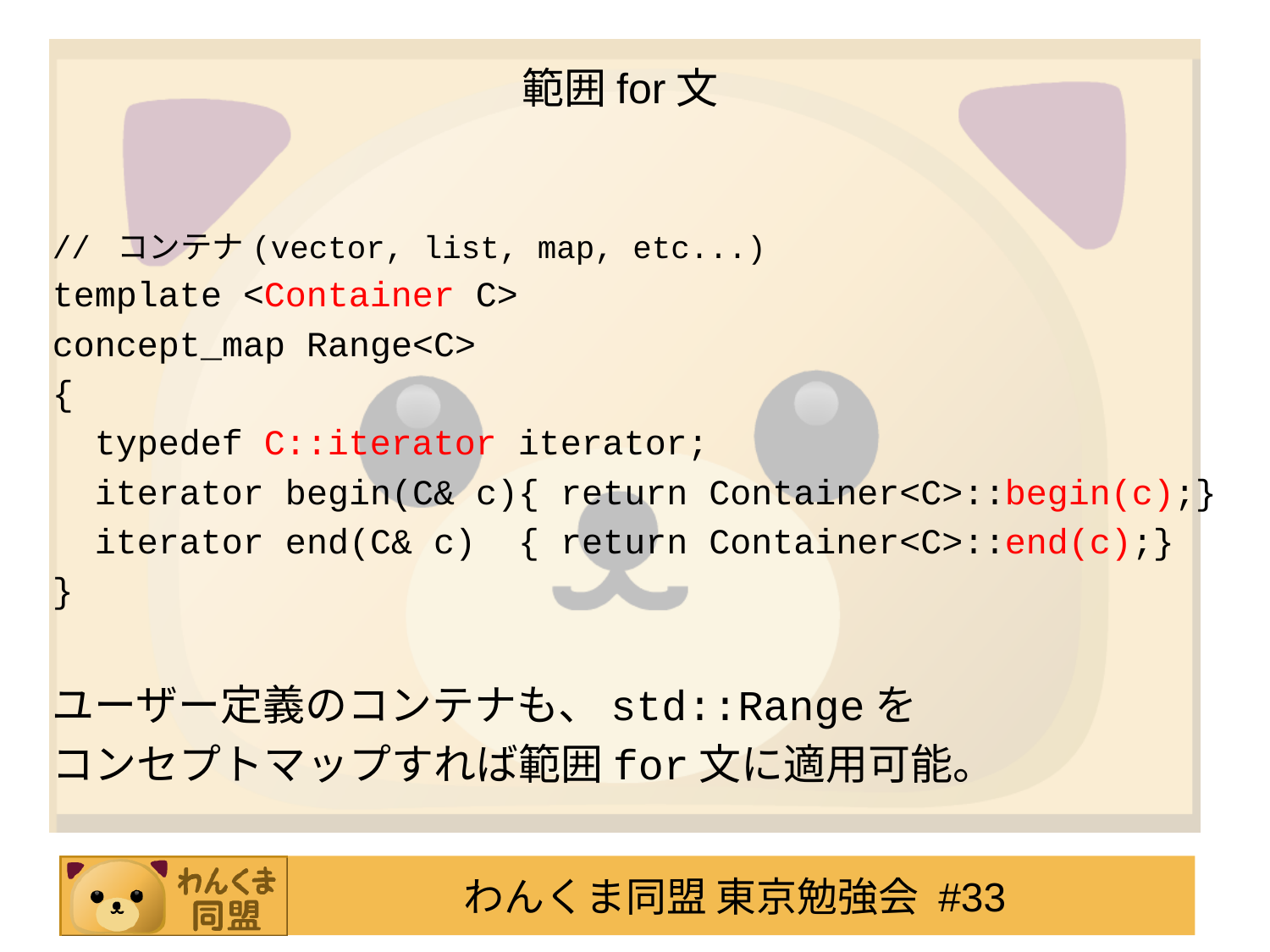

# 範囲for文

// コンテナ(vector, list, map, etc...)
template <Container C>
concept_map Range<C>
{
  typedef C::iterator iterator;
  iterator begin(C& c){ return Container<C>::begin(c);}
  iterator end(C& c)  { return Container<C>::end(c);}
}

ユーザー定義のコンテナも、std::Rangeを
コンセプトマップすれば範囲for文に適用可能。